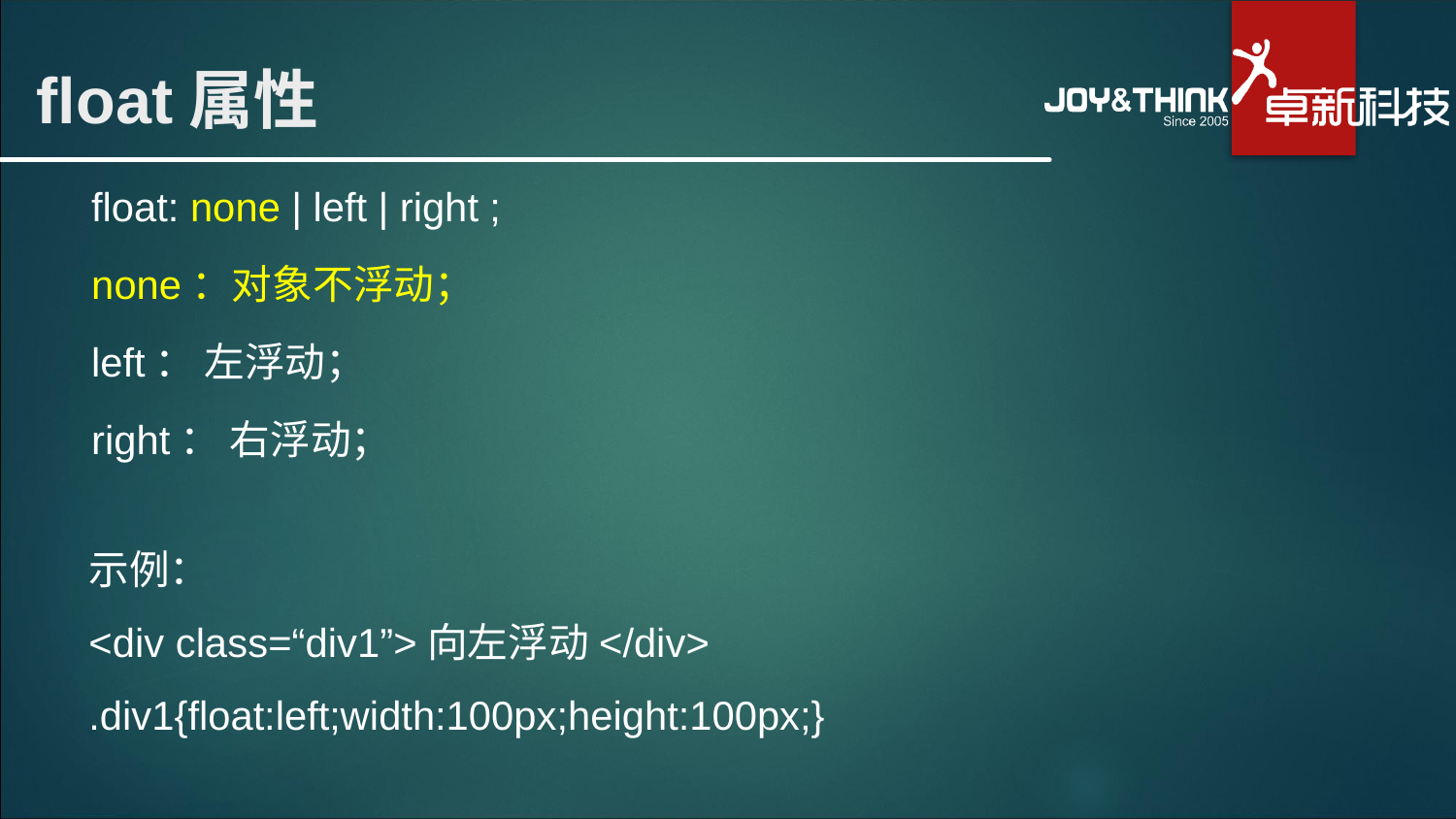

# float属性
float: none | left | right ;
none：对象不浮动；
left： 左浮动；
right： 右浮动；
示例：
<div class=“div1”>向左浮动</div>
.div1{float:left;width:100px;height:100px;}